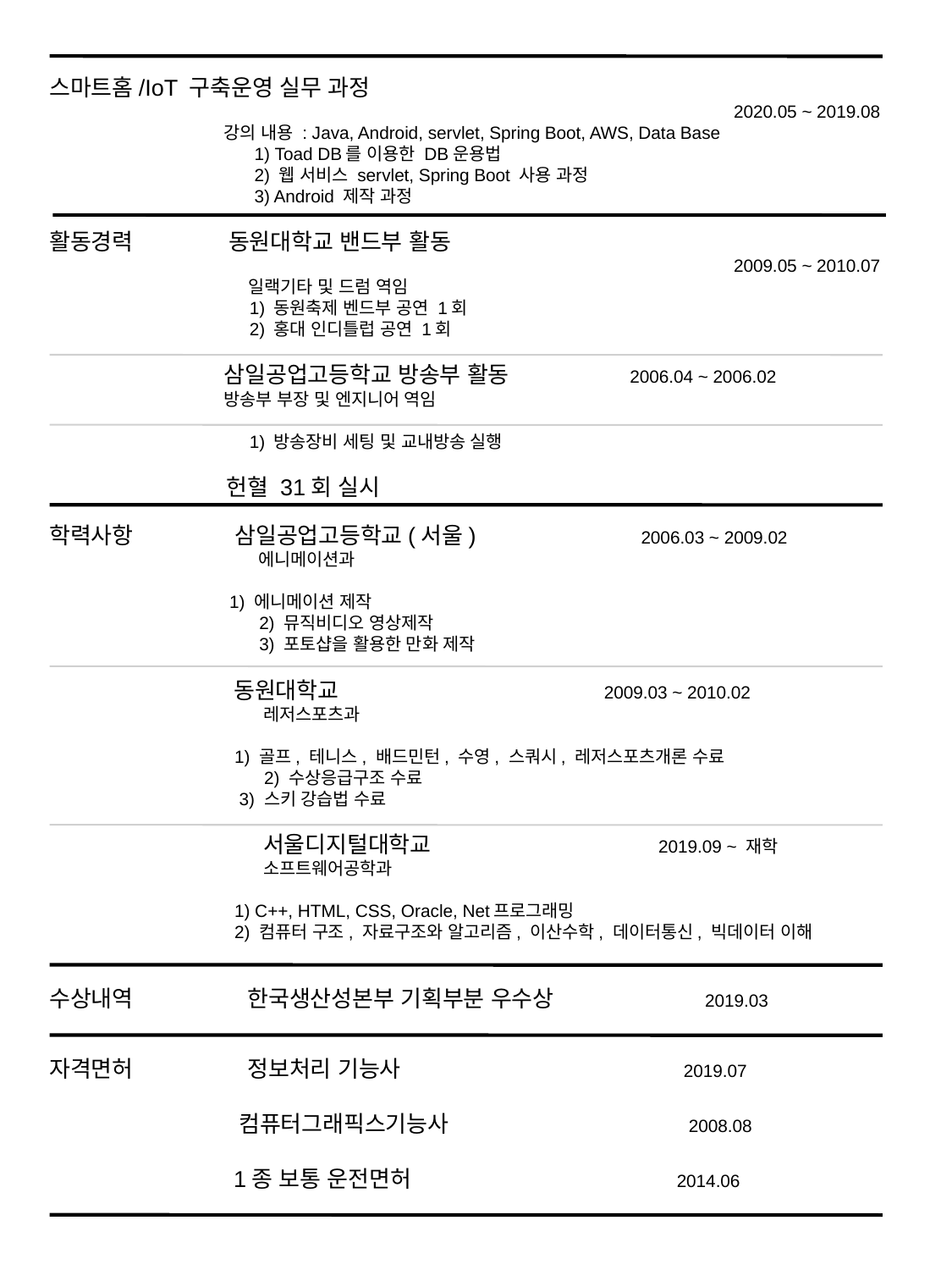

스마트홈/IoT 구축운영 실무 과정
2020.05 ~ 2019.08
                                   강의 내용 : Java, Android, servlet, Spring Boot, AWS, Data Base
	                1) Toad DB를 이용한 DB운용법
	                2) 웹 서비스 servlet, Spring Boot 사용 과정
	                3) Android 제작 과정

활동경력               동원대학교 밴드부 활동
2009.05 ~ 2010.07
	              일랙기타 및 드럼 역임
	               1) 동원축제 벤드부 공연 1회
	               2) 홍대 인디틀럽 공연 1회

                                   삼일공업고등학교 방송부 활동                        2006.04 ~ 2006.02
                                   방송부 부장 및 엔지니어 역임

	               1) 방송장비 세팅 및 교내방송 실행

                           헌혈 31회 실시

학력사항                삼일공업고등학교(서울)                          2006.03 ~ 2009.02
	                에니메이션과

                                     1) 에니메이션 제작
	                 2) 뮤직비디오 영상제작
     	                 3) 포토샵을 활용한 만화 제작

                                     동원대학교                                         2009.03 ~ 2010.02
	                 레저스포츠과

                                      1) 골프, 테니스, 배드민턴, 수영, 스쿼시, 레저스포츠개론 수료
	                  2) 수상응급구조 수료
                                       3) 스키 강습법 수료

	                 서울디지털대학교                                   2019.09 ~ 재학
	                 소프트웨어공학과

                                      1) C++, HTML, CSS, Oracle, Net프로그래밍
                                      2) 컴퓨터 구조, 자료구조와 알고리즘, 이산수학, 데이터통신, 빅데이터 이해

수상내역                  한국생산성본부 기획부분 우수상                       2019.03

자격면허                  정보처리 기능사                                                      2019.07

                             컴퓨터그래픽스기능사                                     2008.08

                             1종 보통 운전면허                                         2014.06